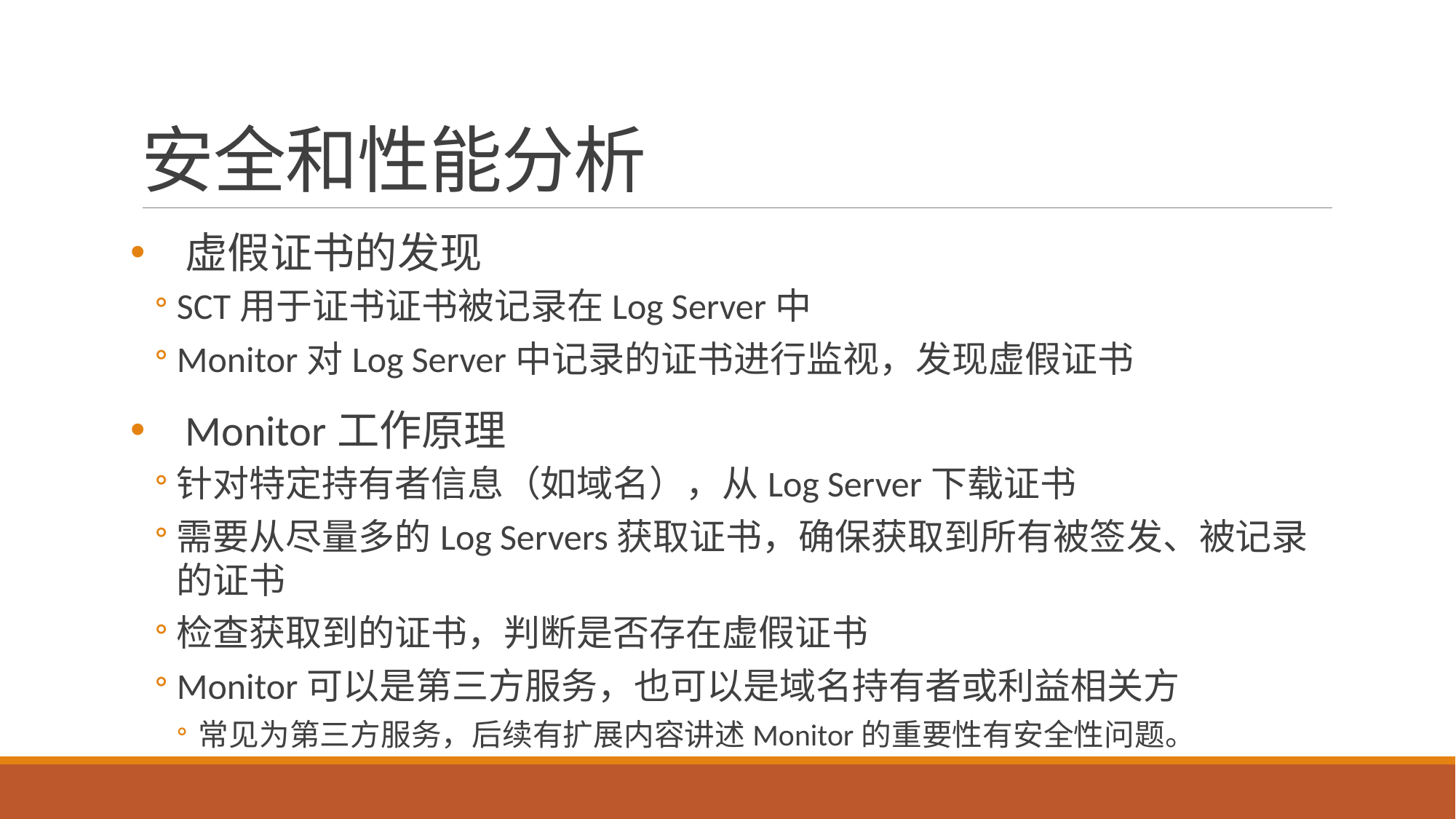

# 安全和性能分析
虚假证书的发现
SCT用于证书证书被记录在Log Server中
Monitor对Log Server中记录的证书进行监视，发现虚假证书
Monitor工作原理
针对特定持有者信息（如域名），从Log Server下载证书
需要从尽量多的Log Servers获取证书，确保获取到所有被签发、被记录的证书
检查获取到的证书，判断是否存在虚假证书
Monitor可以是第三方服务，也可以是域名持有者或利益相关方
常见为第三方服务，后续有扩展内容讲述Monitor的重要性有安全性问题。